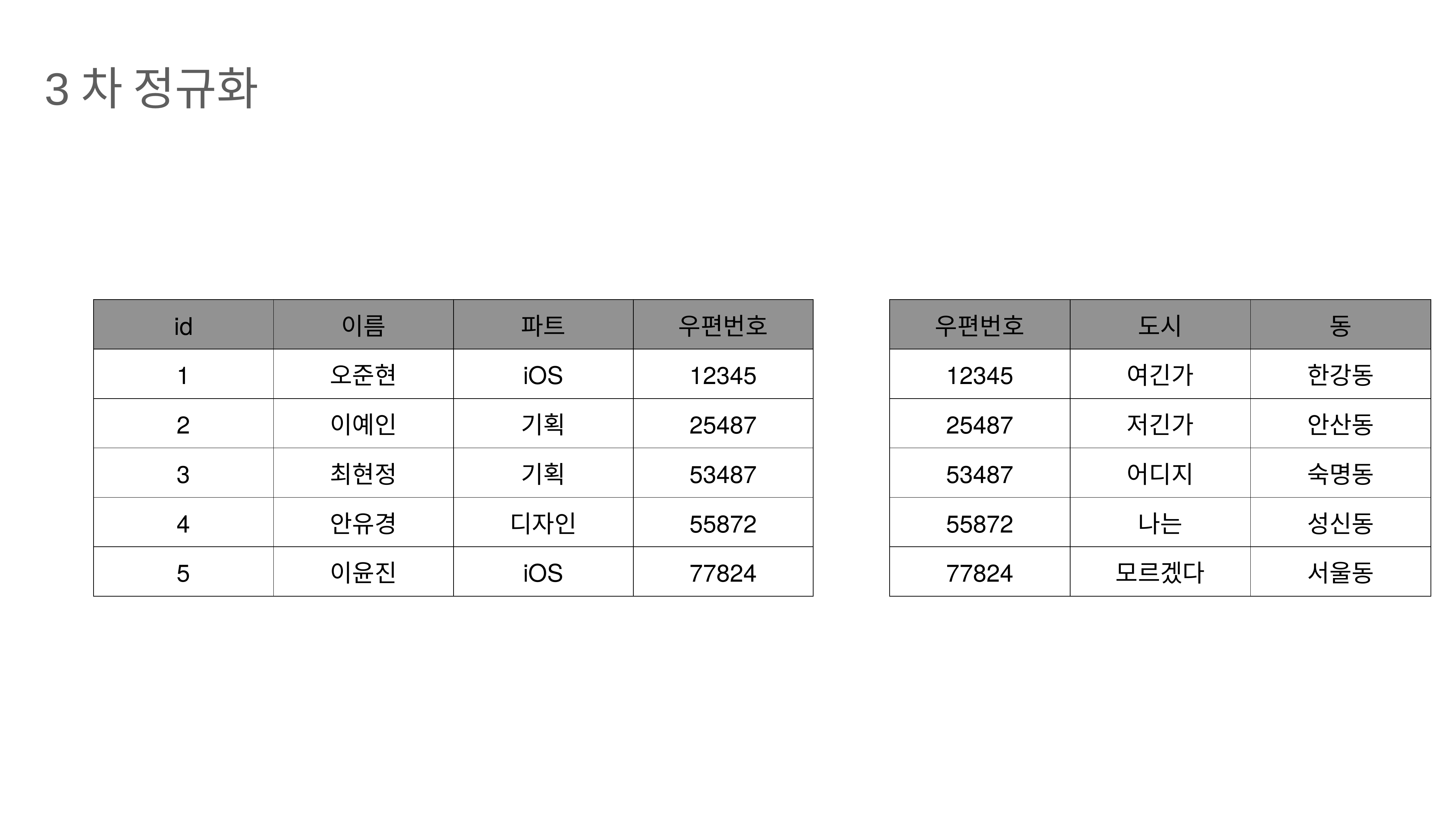

3차 정규화
| id | 이름 | 파트 | 우편번호 |
| --- | --- | --- | --- |
| 1 | 오준현 | iOS | 12345 |
| 2 | 이예인 | 기획 | 25487 |
| 3 | 최현정 | 기획 | 53487 |
| 4 | 안유경 | 디자인 | 55872 |
| 5 | 이윤진 | iOS | 77824 |
| 우편번호 | 도시 | 동 |
| --- | --- | --- |
| 12345 | 여긴가 | 한강동 |
| 25487 | 저긴가 | 안산동 |
| 53487 | 어디지 | 숙명동 |
| 55872 | 나는 | 성신동 |
| 77824 | 모르겠다 | 서울동 |